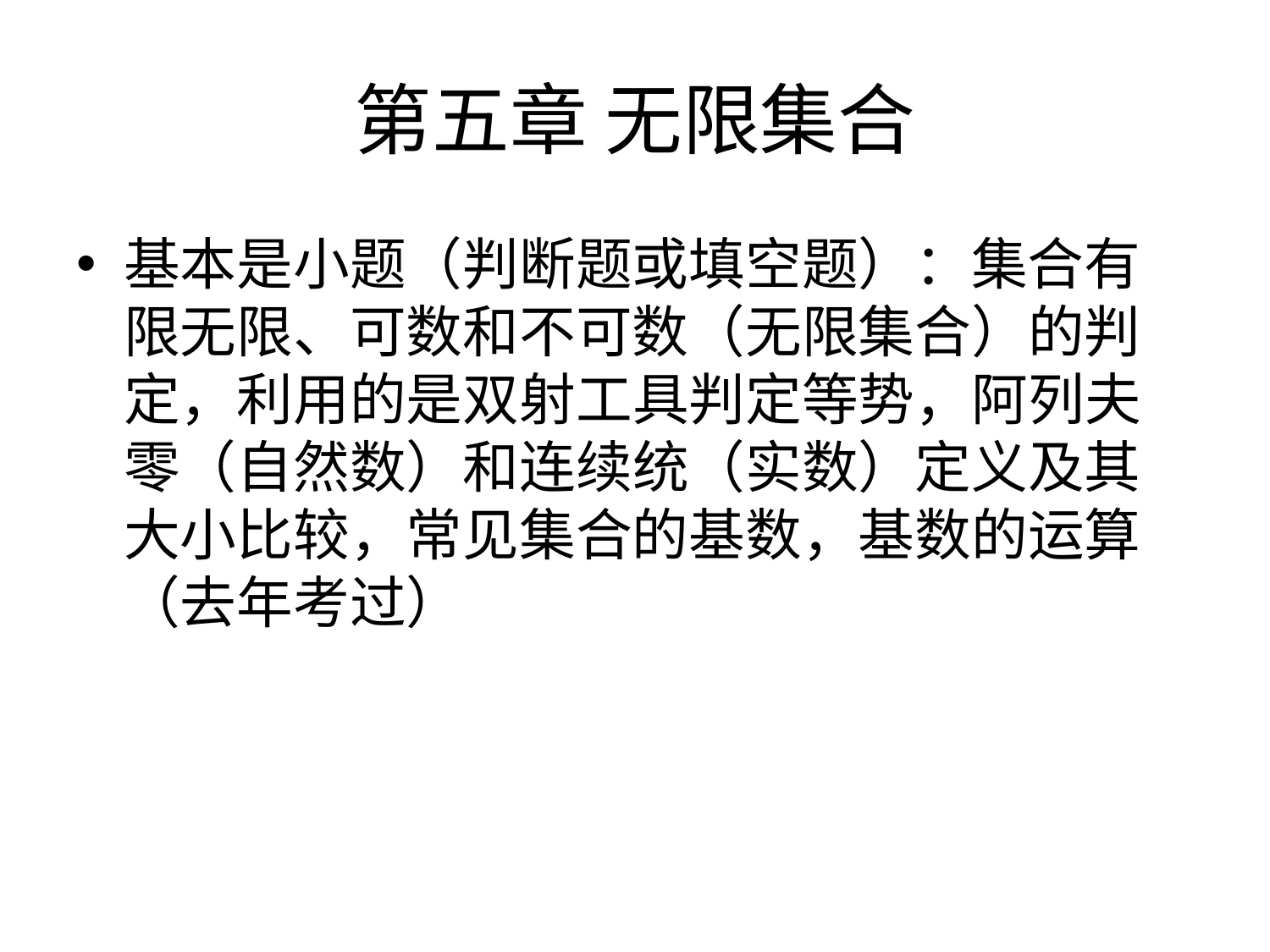

# 第五章 无限集合
基本是小题（判断题或填空题）：集合有限无限、可数和不可数（无限集合）的判定，利用的是双射工具判定等势，阿列夫零（自然数）和连续统（实数）定义及其大小比较，常见集合的基数，基数的运算（去年考过）